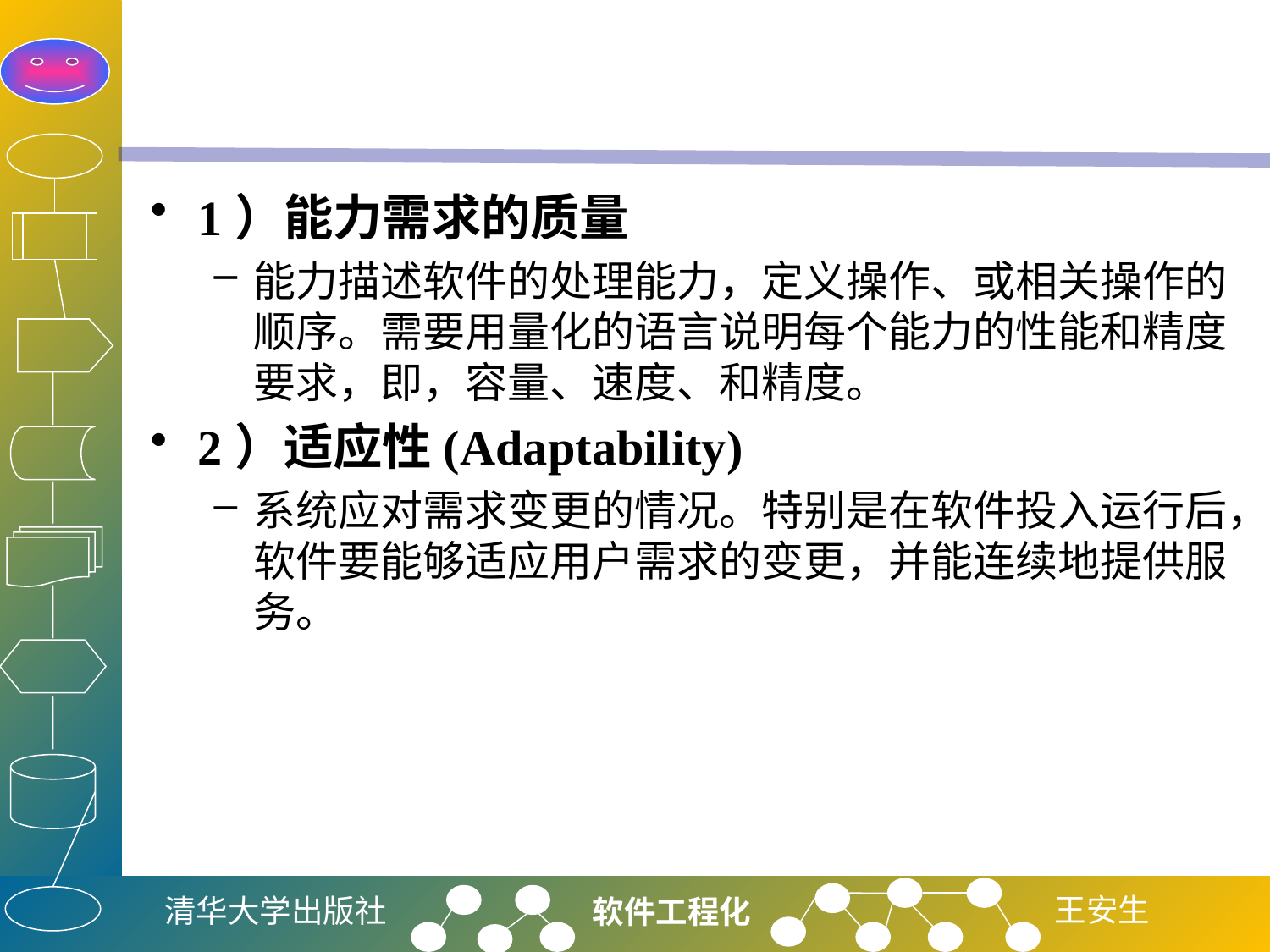

#
1）能力需求的质量
能力描述软件的处理能力，定义操作、或相关操作的顺序。需要用量化的语言说明每个能力的性能和精度要求，即，容量、速度、和精度。
2）适应性(Adaptability)
系统应对需求变更的情况。特别是在软件投入运行后，软件要能够适应用户需求的变更，并能连续地提供服务。